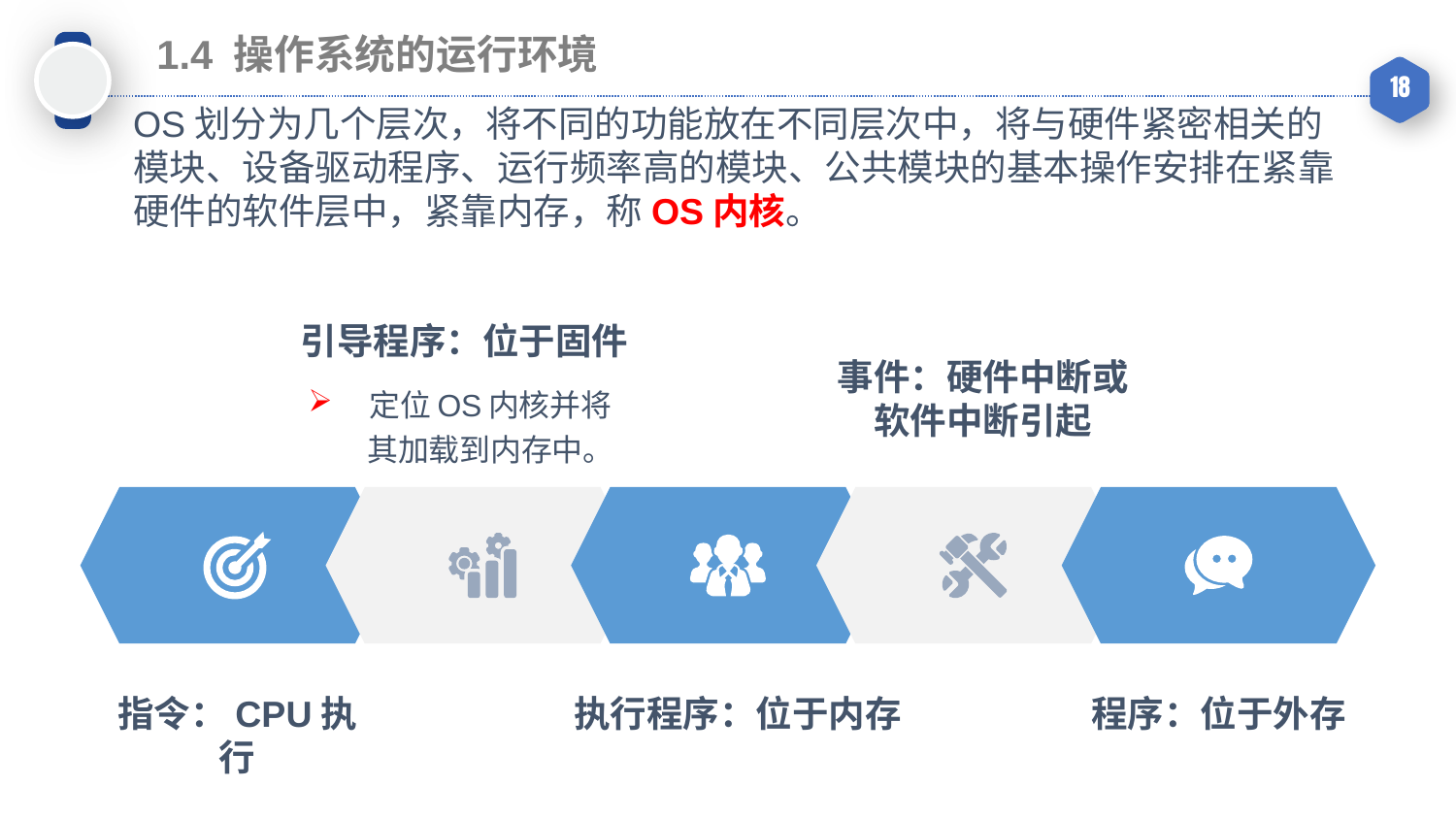

1.4 操作系统的运行环境
OS划分为几个层次，将不同的功能放在不同层次中，将与硬件紧密相关的模块、设备驱动程序、运行频率高的模块、公共模块的基本操作安排在紧靠硬件的软件层中，紧靠内存，称OS内核。
引导程序：位于固件
定位OS内核并将其加载到内存中。
事件：硬件中断或软件中断引起

指令：CPU执行
执行程序：位于内存
程序：位于外存